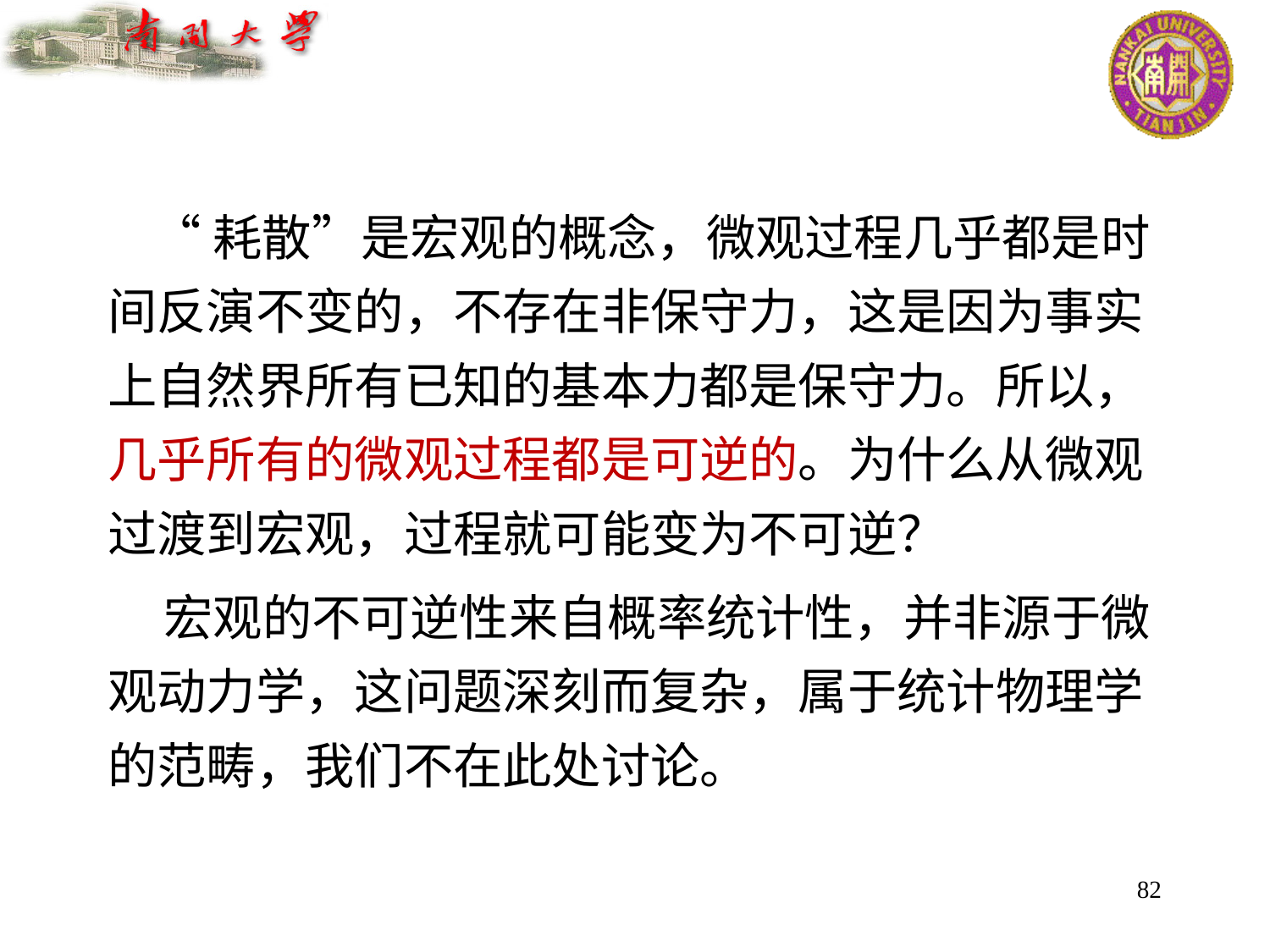

“耗散”是宏观的概念，微观过程几乎都是时间反演不变的，不存在非保守力，这是因为事实上自然界所有已知的基本力都是保守力。所以，几乎所有的微观过程都是可逆的。为什么从微观过渡到宏观，过程就可能变为不可逆？
    宏观的不可逆性来自概率统计性，并非源于微观动力学，这问题深刻而复杂，属于统计物理学的范畴，我们不在此处讨论。
82